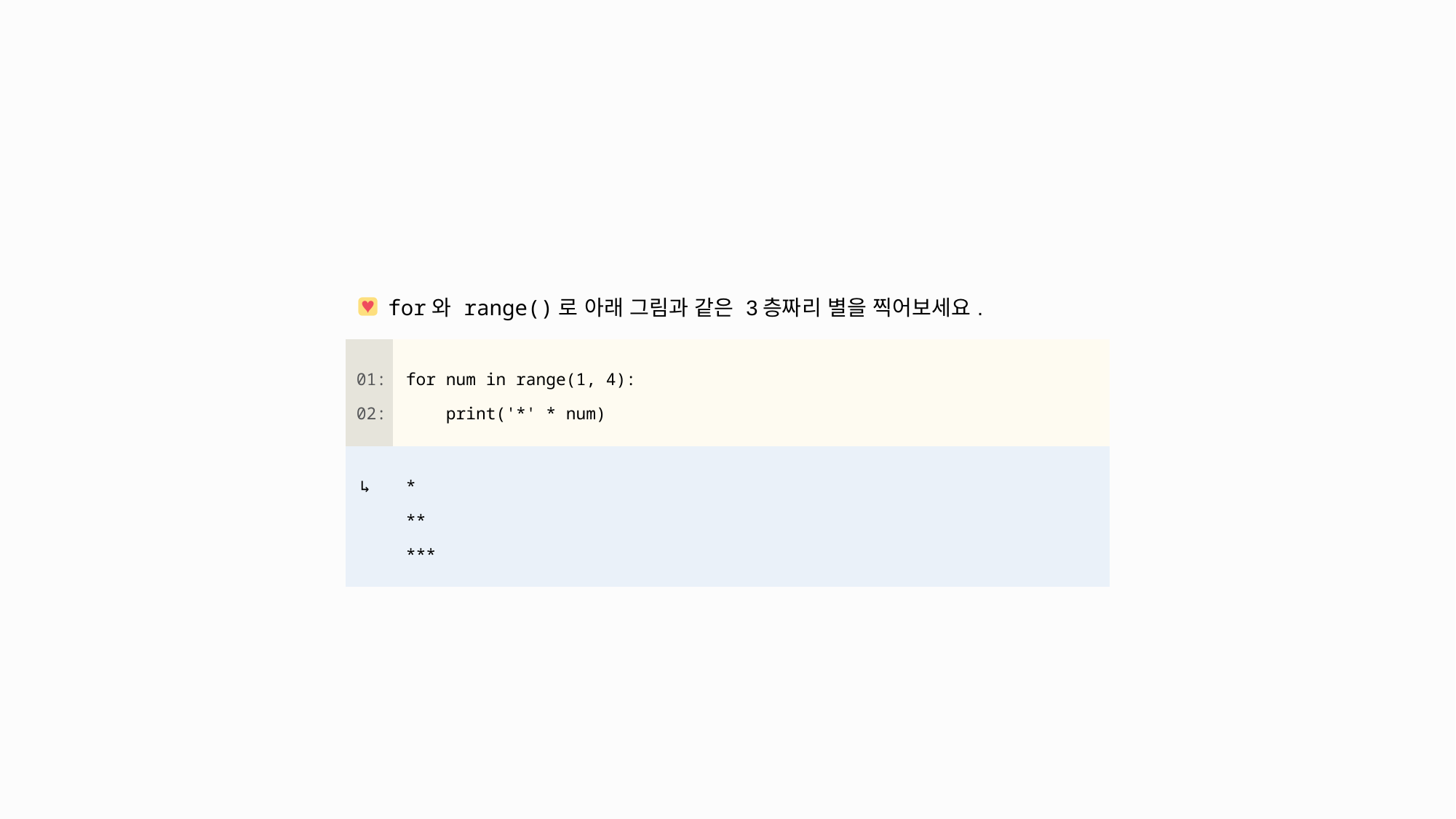

| for와 range()로 아래 그림과 같은 3층짜리 별을 찍어보세요. |  |
| --- | --- |
| 01: 02: | for num in range(1, 4): print('\*' \* num) |
| ↳ | \* \*\* \*\*\* |